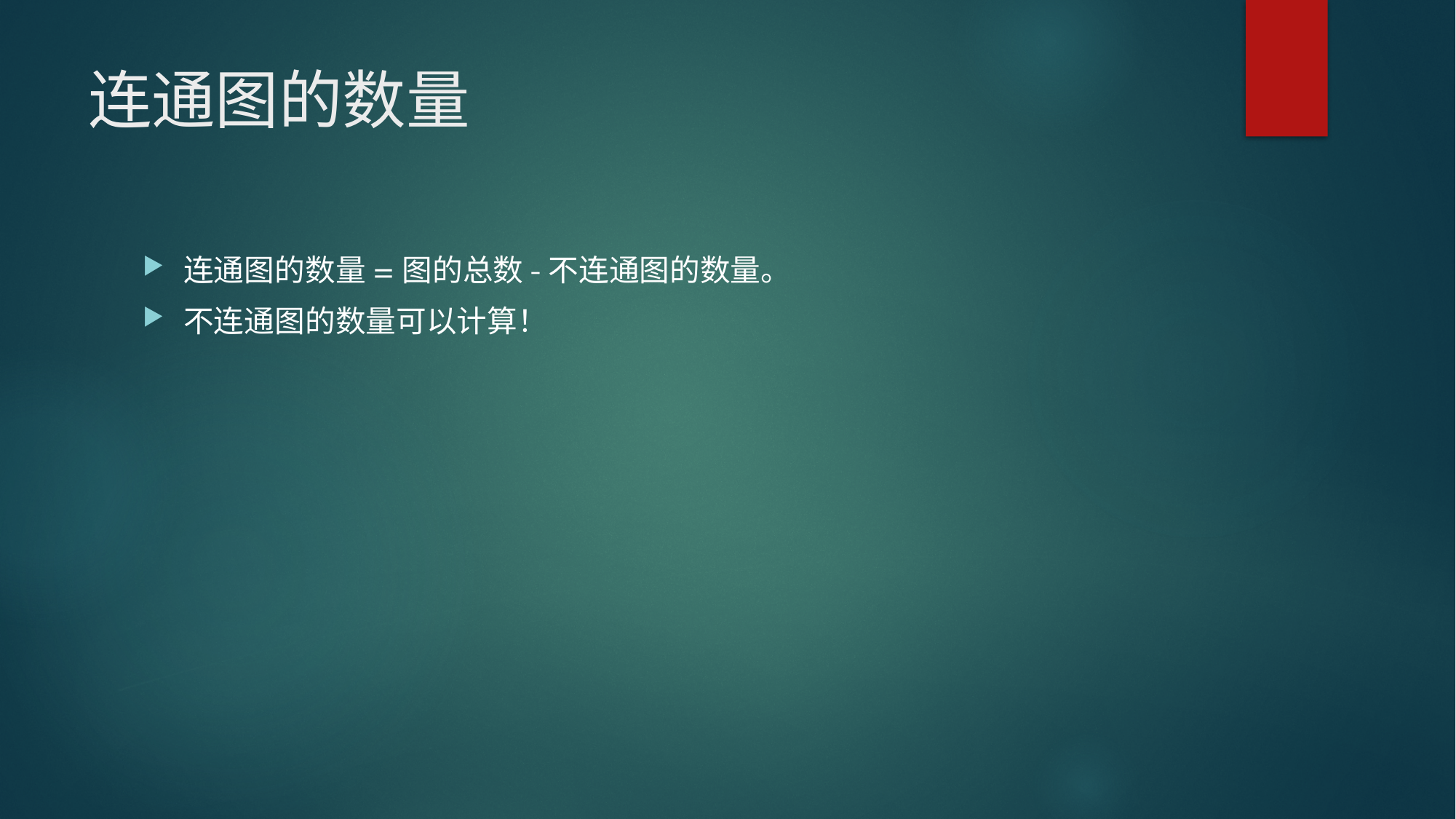

# 连通图的数量
连通图的数量=图的总数-不连通图的数量。
不连通图的数量可以计算！